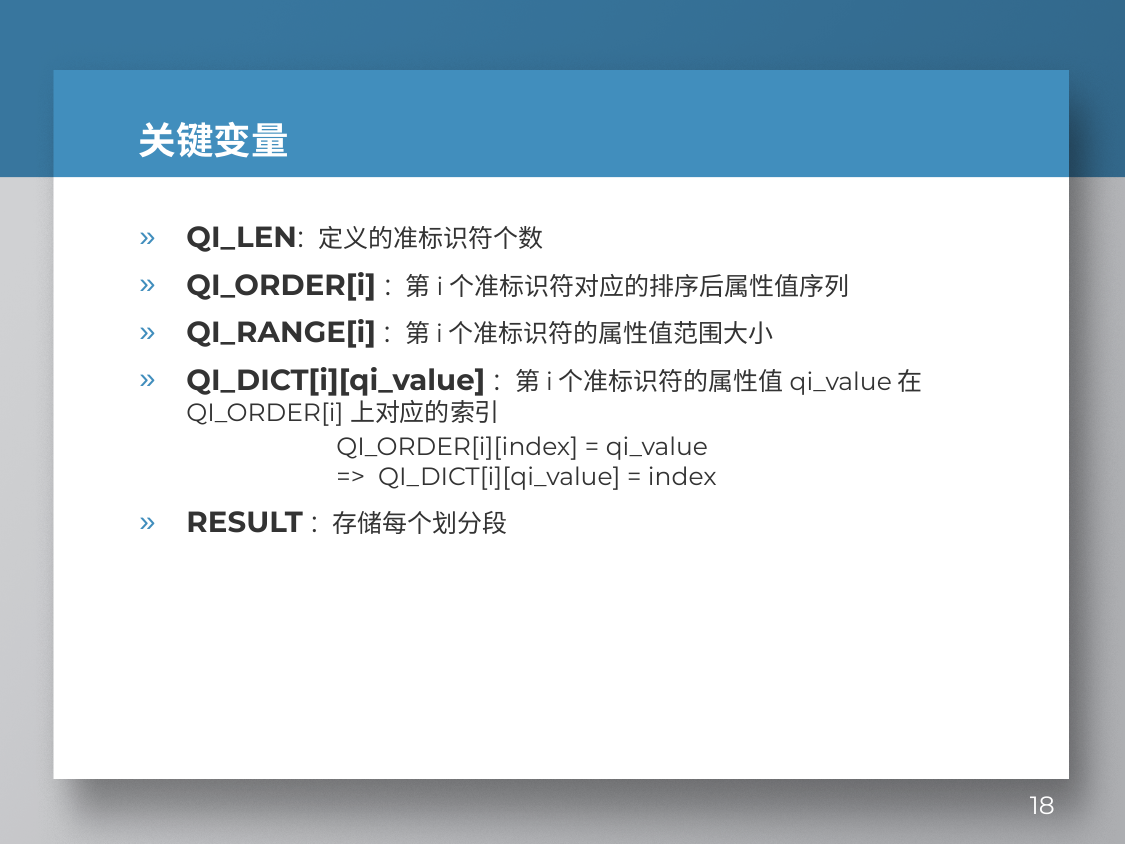

# 关键变量
QI_LEN: 定义的准标识符个数
QI_ORDER[i] : 第i个准标识符对应的排序后属性值序列
QI_RANGE[i] : 第i个准标识符的属性值范围大小
QI_DICT[i][qi_value] : 第i个准标识符的属性值qi_value在QI_ORDER[i]上对应的索引
	QI_ORDER[i][index] = qi_value
	=>  QI_DICT[i][qi_value] = index
RESULT : 存储每个划分段

18